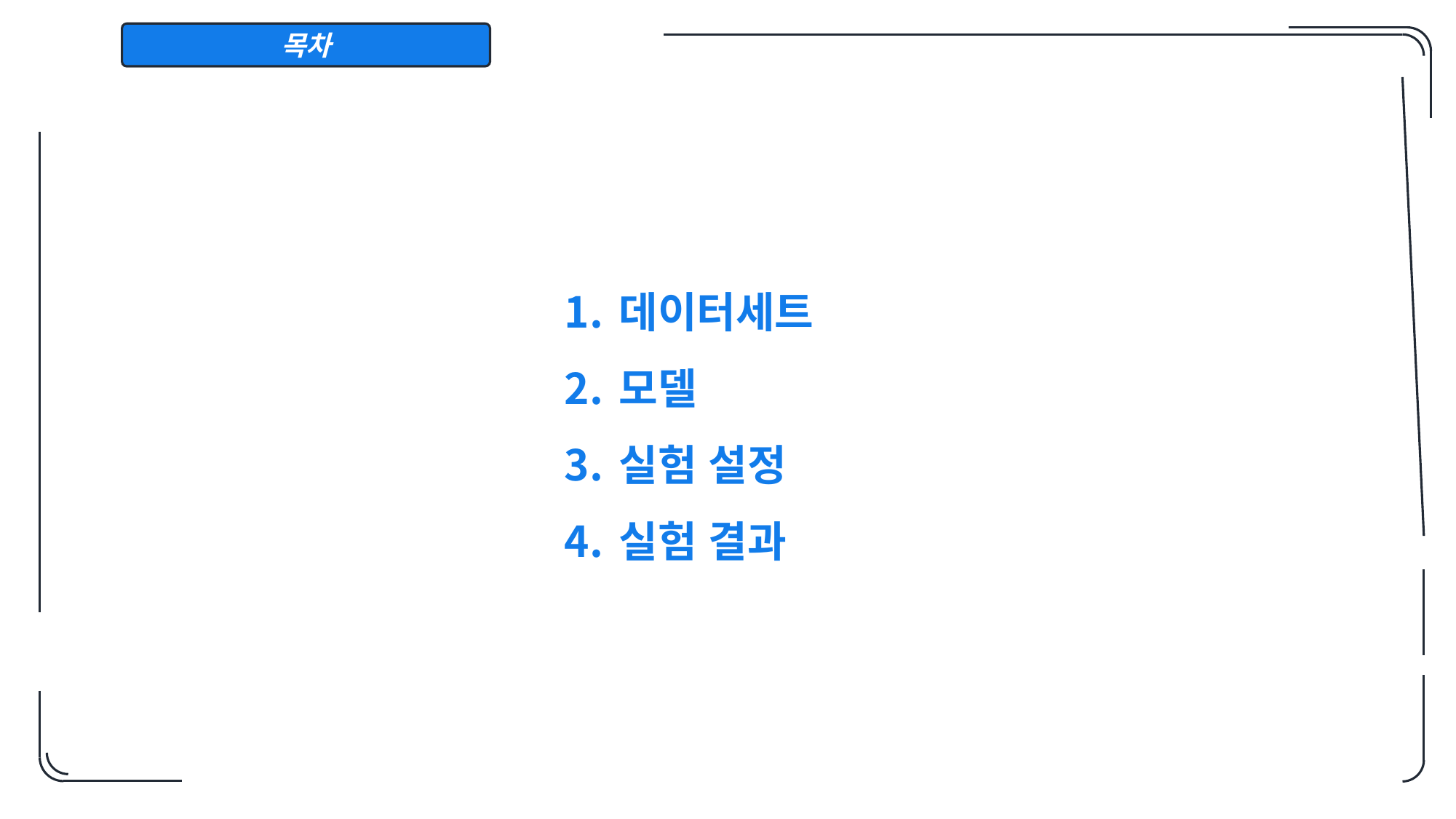

목차

데이터세트
모델
실험 설정
실험 결과